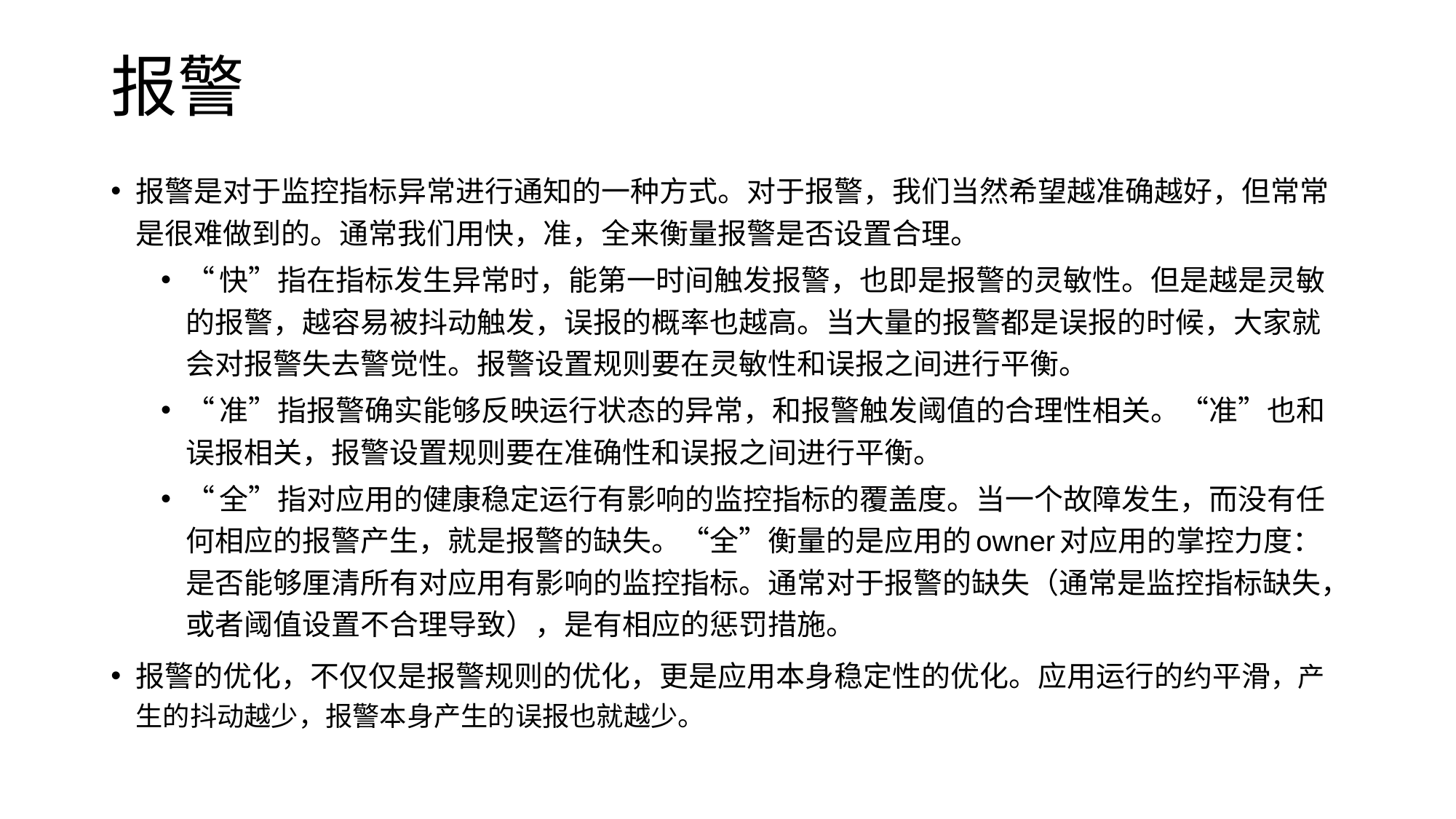

# 报警
报警是对于监控指标异常进行通知的一种方式。对于报警，我们当然希望越准确越好，但常常是很难做到的。通常我们用快，准，全来衡量报警是否设置合理。
“快”指在指标发生异常时，能第一时间触发报警，也即是报警的灵敏性。但是越是灵敏的报警，越容易被抖动触发，误报的概率也越高。当大量的报警都是误报的时候，大家就会对报警失去警觉性。报警设置规则要在灵敏性和误报之间进行平衡。
“准”指报警确实能够反映运行状态的异常，和报警触发阈值的合理性相关。“准”也和误报相关，报警设置规则要在准确性和误报之间进行平衡。
“全”指对应用的健康稳定运行有影响的监控指标的覆盖度。当一个故障发生，而没有任何相应的报警产生，就是报警的缺失。“全”衡量的是应用的owner对应用的掌控力度：是否能够厘清所有对应用有影响的监控指标。通常对于报警的缺失（通常是监控指标缺失，或者阈值设置不合理导致），是有相应的惩罚措施。
报警的优化，不仅仅是报警规则的优化，更是应用本身稳定性的优化。应用运行的约平滑，产生的抖动越少，报警本身产生的误报也就越少。